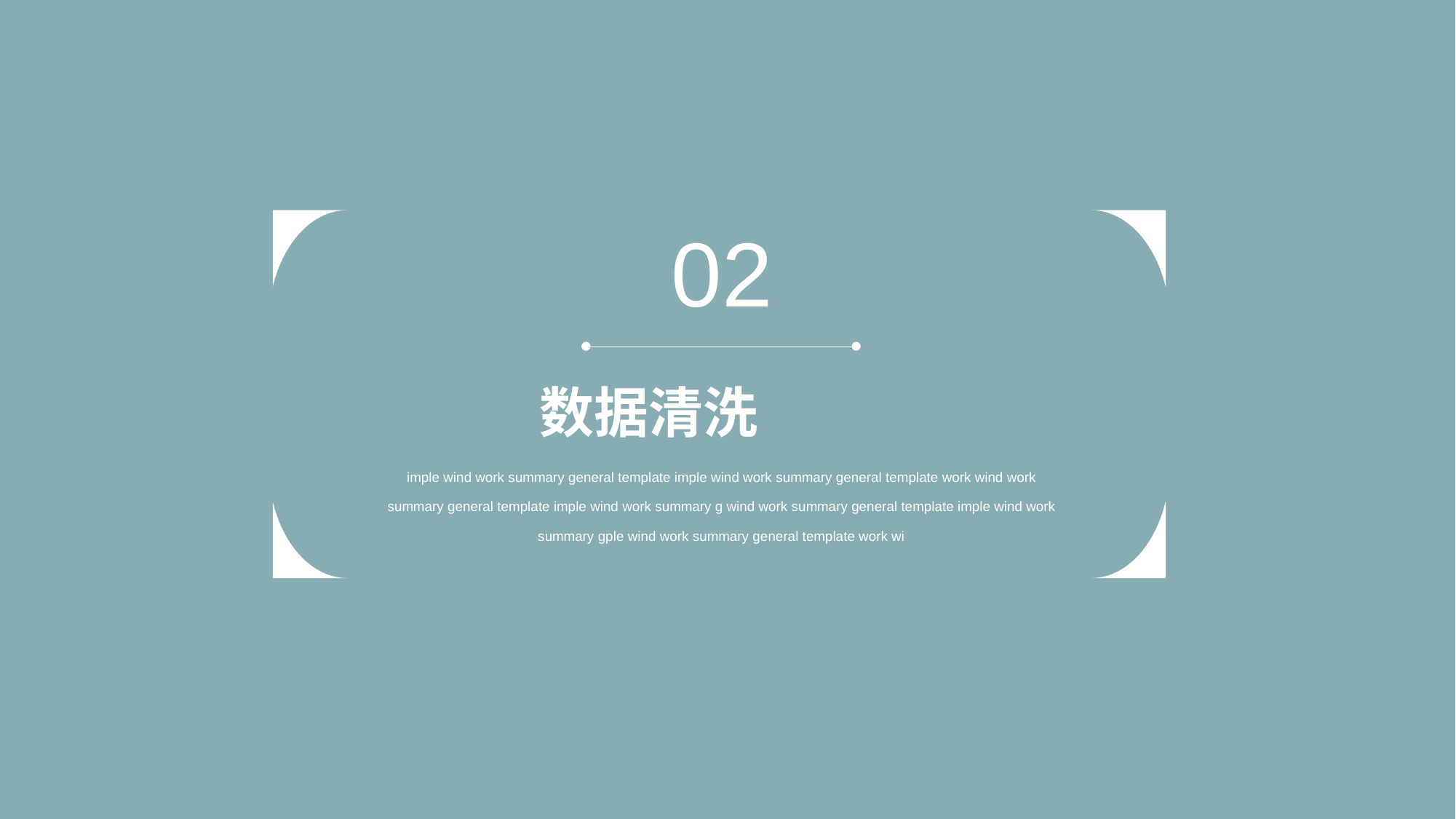

02

数据清洗
imple wind work summary general template imple wind work summary general template work wind work summary general template imple wind work summary g wind work summary general template imple wind work summary gple wind work summary general template work wi